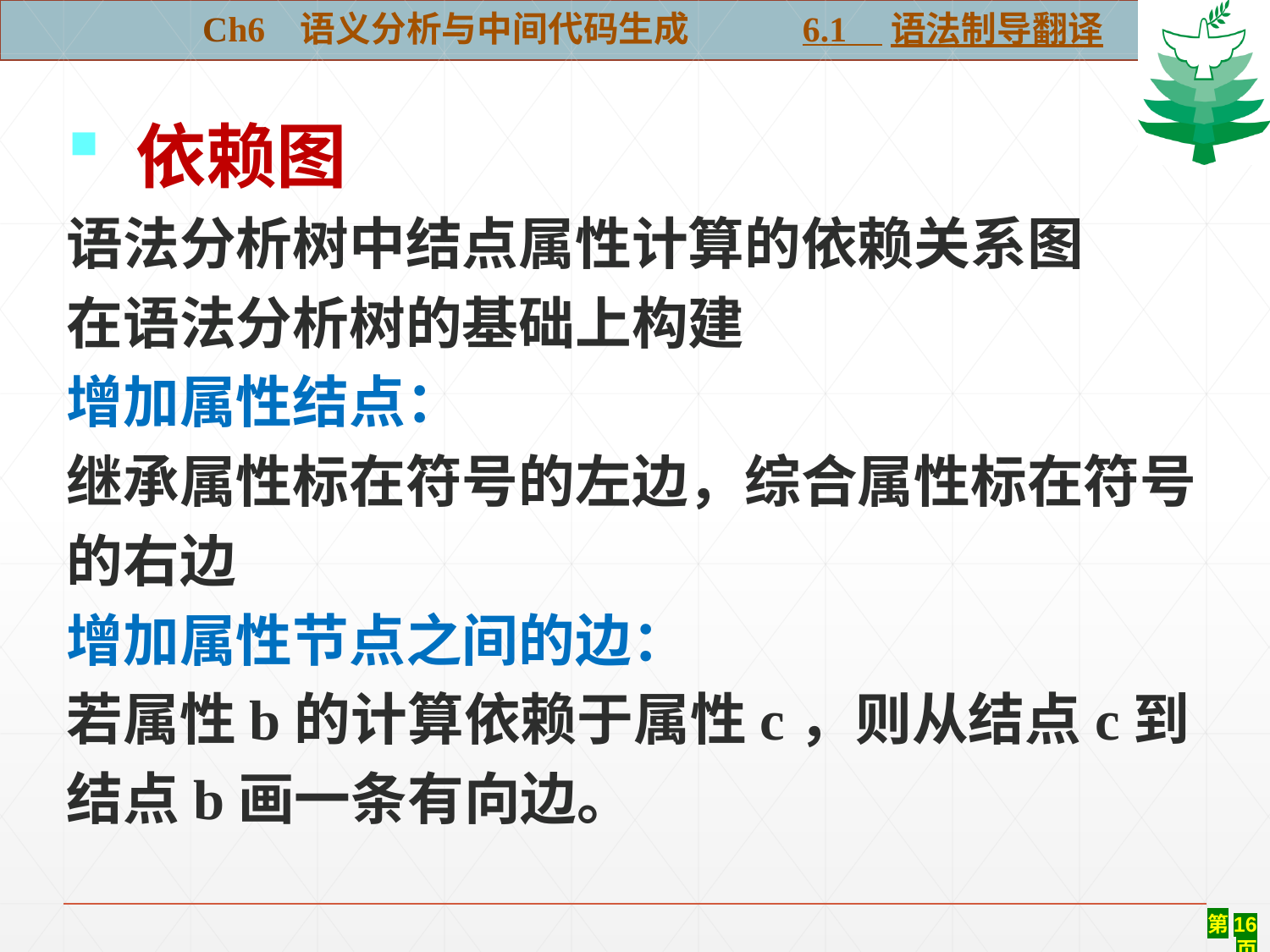

Ch6   语义分析与中间代码生成             6.1    语法制导翻译
#
 依赖图
语法分析树中结点属性计算的依赖关系图
在语法分析树的基础上构建
增加属性结点：
继承属性标在符号的左边，综合属性标在符号的右边
增加属性节点之间的边：
若属性b的计算依赖于属性c，则从结点c到结点b画一条有向边。